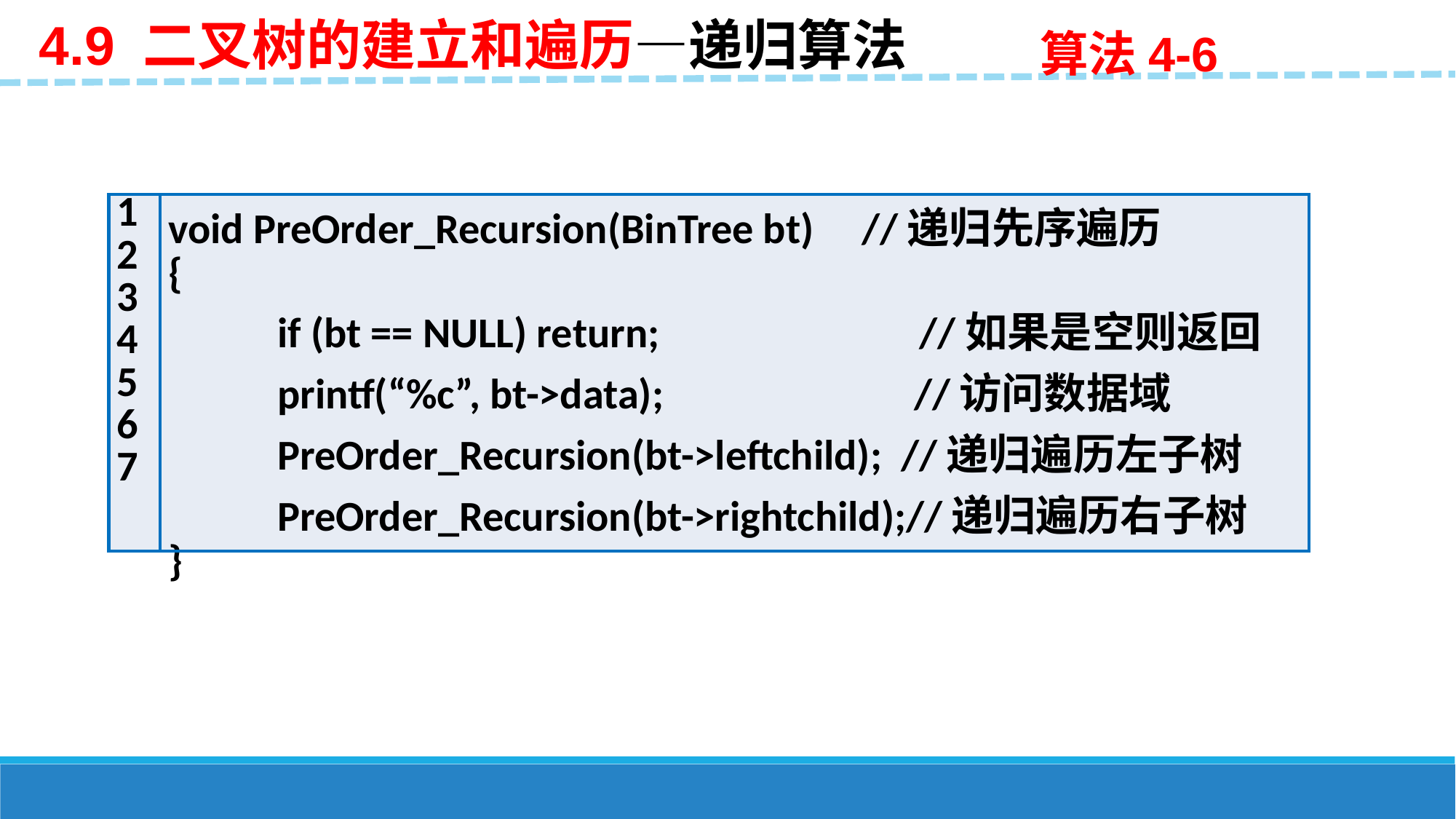

4.9 二叉树的建立和遍历—递归算法
算法4-6
| 1 2 3 4 5 6 7 | void PreOrder\_Recursion(BinTree bt) //递归先序遍历 { if (bt == NULL) return; //如果是空则返回 printf(“%c”, bt->data); //访问数据域 PreOrder\_Recursion(bt->leftchild); //递归遍历左子树 PreOrder\_Recursion(bt->rightchild);//递归遍历右子树 } |
| --- | --- |